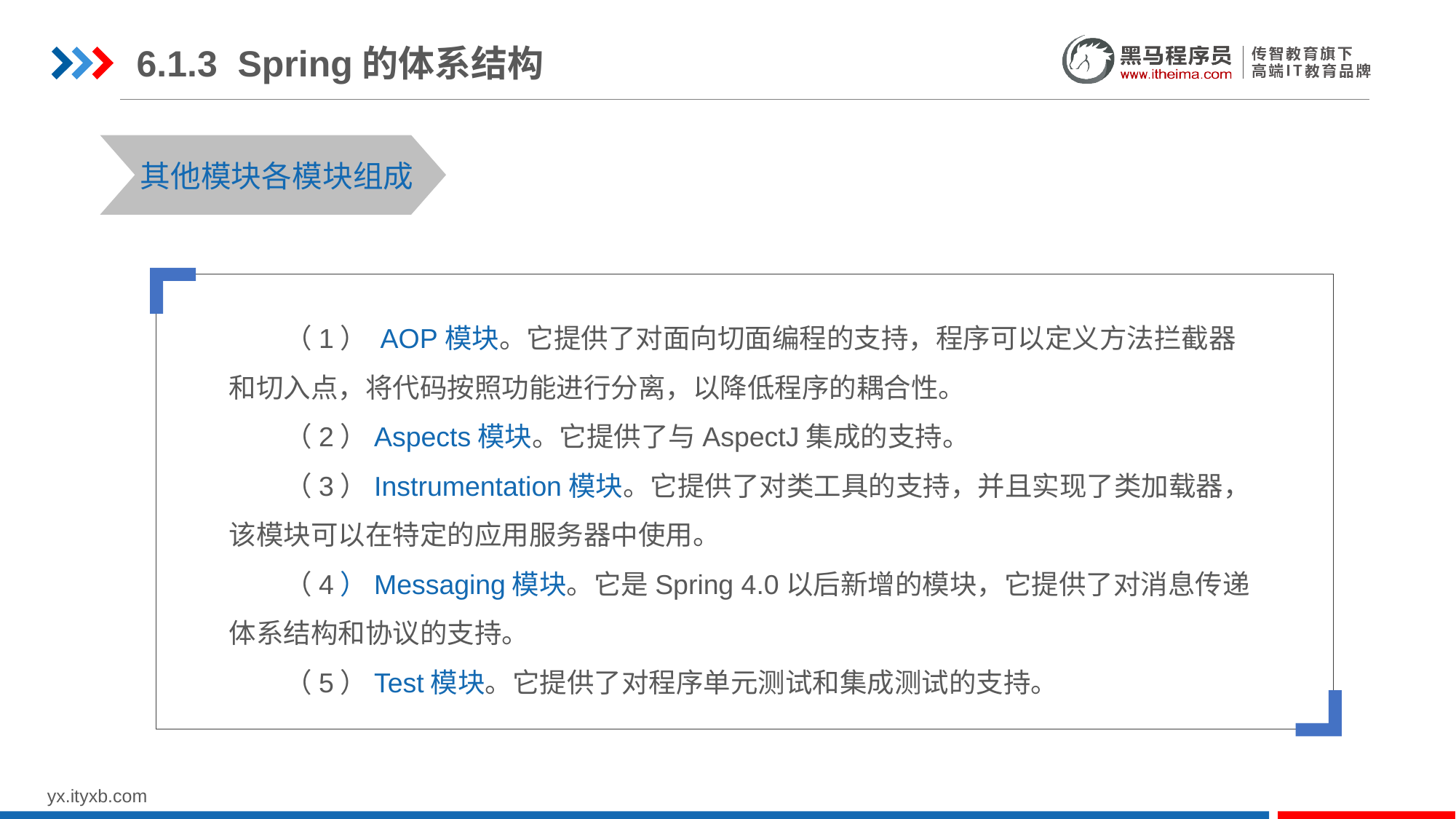

6.1.3  Spring的体系结构

STEP  01
STEP  03
其他模块各模块组成

        （1） AOP模块。它提供了对面向切面编程的支持，程序可以定义方法拦截器和切入点，将代码按照功能进行分离，以降低程序的耦合性。
        （2）Aspects模块。它提供了与AspectJ集成的支持。
        （3）Instrumentation模块。它提供了对类工具的支持，并且实现了类加载器，该模块可以在特定的应用服务器中使用。
        （4）Messaging模块。它是Spring 4.0以后新增的模块，它提供了对消息传递体系结构和协议的支持。
        （5）Test模块。它提供了对程序单元测试和集成测试的支持。